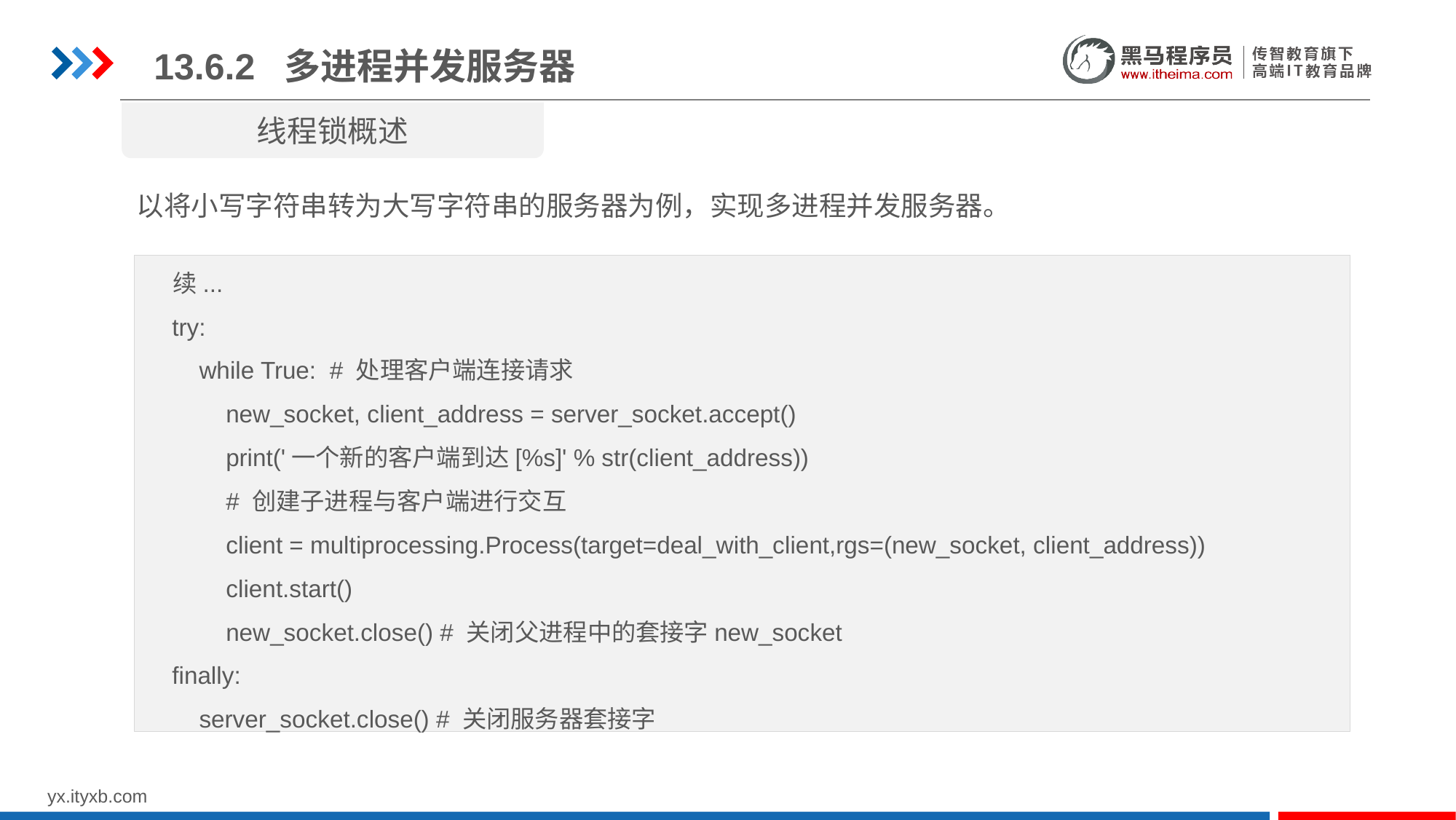

13.6.2  多进程并发服务器

线程锁概述
以将小写字符串转为大写字符串的服务器为例，实现多进程并发服务器。
    续...
    try:
        while True:  # 处理客户端连接请求
            new_socket, client_address = server_socket.accept()
            print('一个新的客户端到达[%s]' % str(client_address))
            # 创建子进程与客户端进行交互
            client = multiprocessing.Process(target=deal_with_client,rgs=(new_socket, client_address))
            client.start()
            new_socket.close() # 关闭父进程中的套接字new_socket
    finally:
        server_socket.close() # 关闭服务器套接字